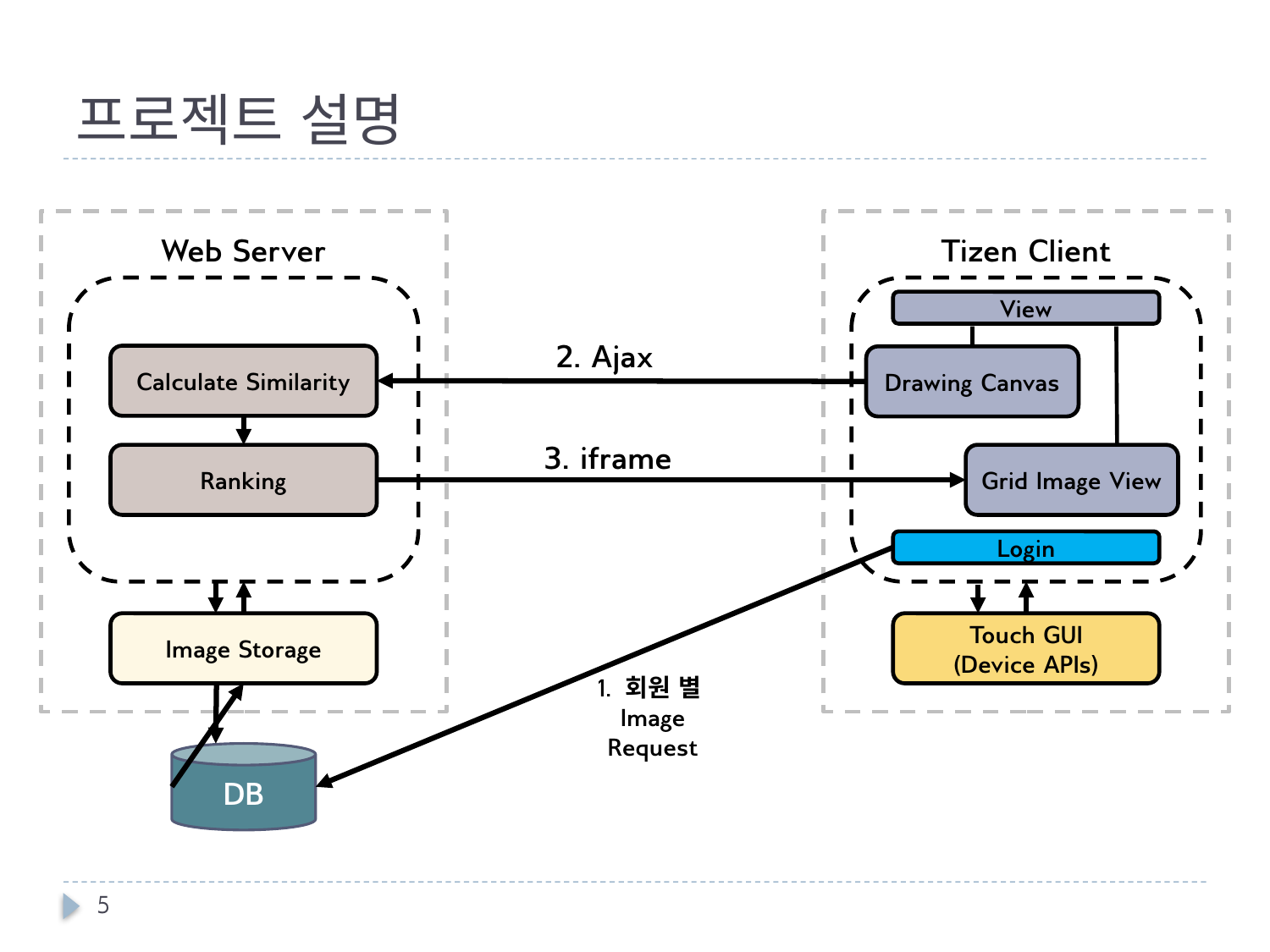

# 프로젝트 설명

Web Server
Tizen Client

View
2. Ajax
Calculate Similarity
Drawing Canvas
3. iframe
Ranking
Grid Image View
Login
Image Storage
Touch GUI
(Device APIs)
1. 회원 별
Image Request
DB
5